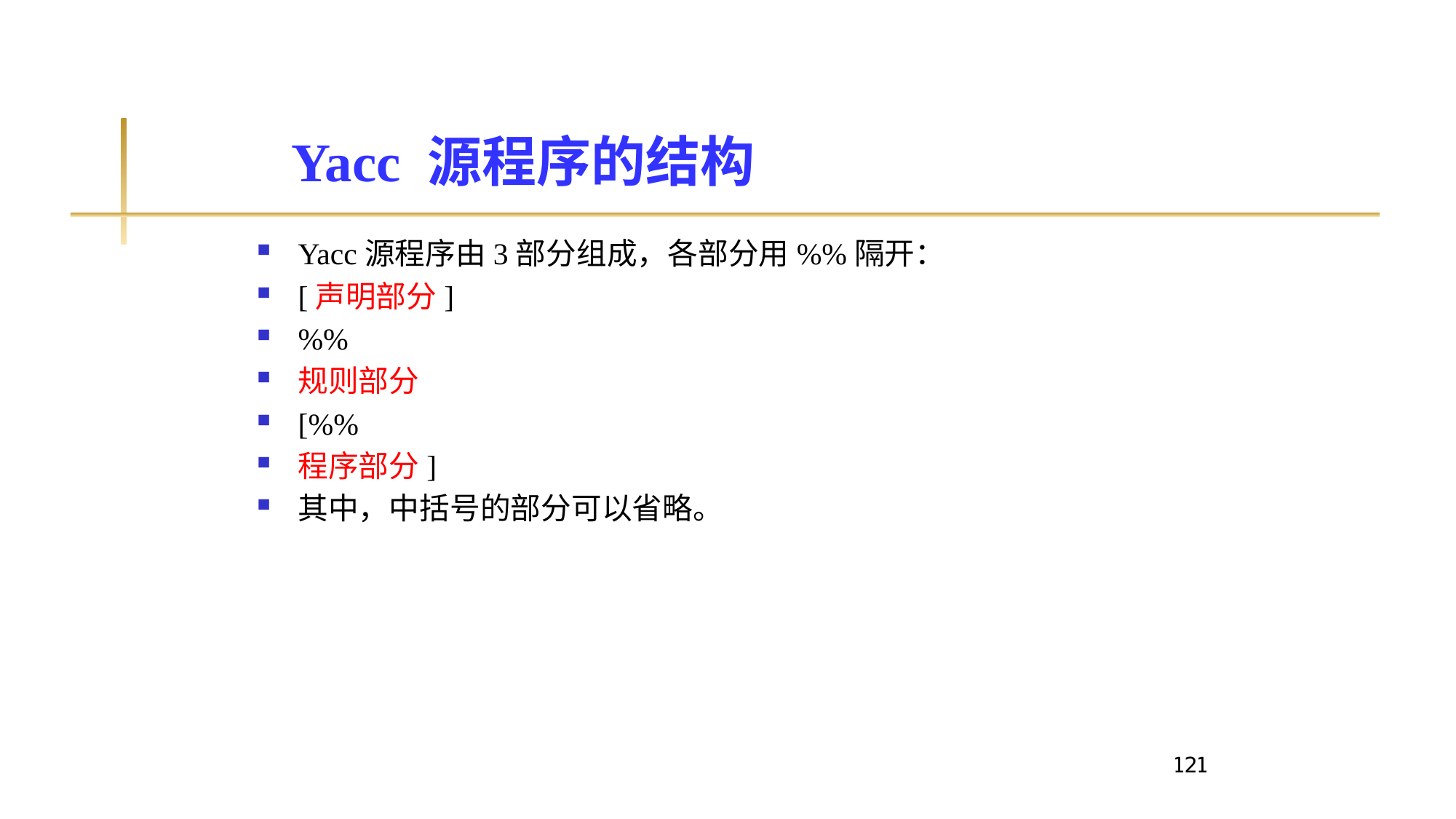

Yacc 源程序的结构
Yacc源程序由3部分组成，各部分用%%隔开：
[声明部分]
%%
规则部分
[%%
程序部分]
其中，中括号的部分可以省略。
121